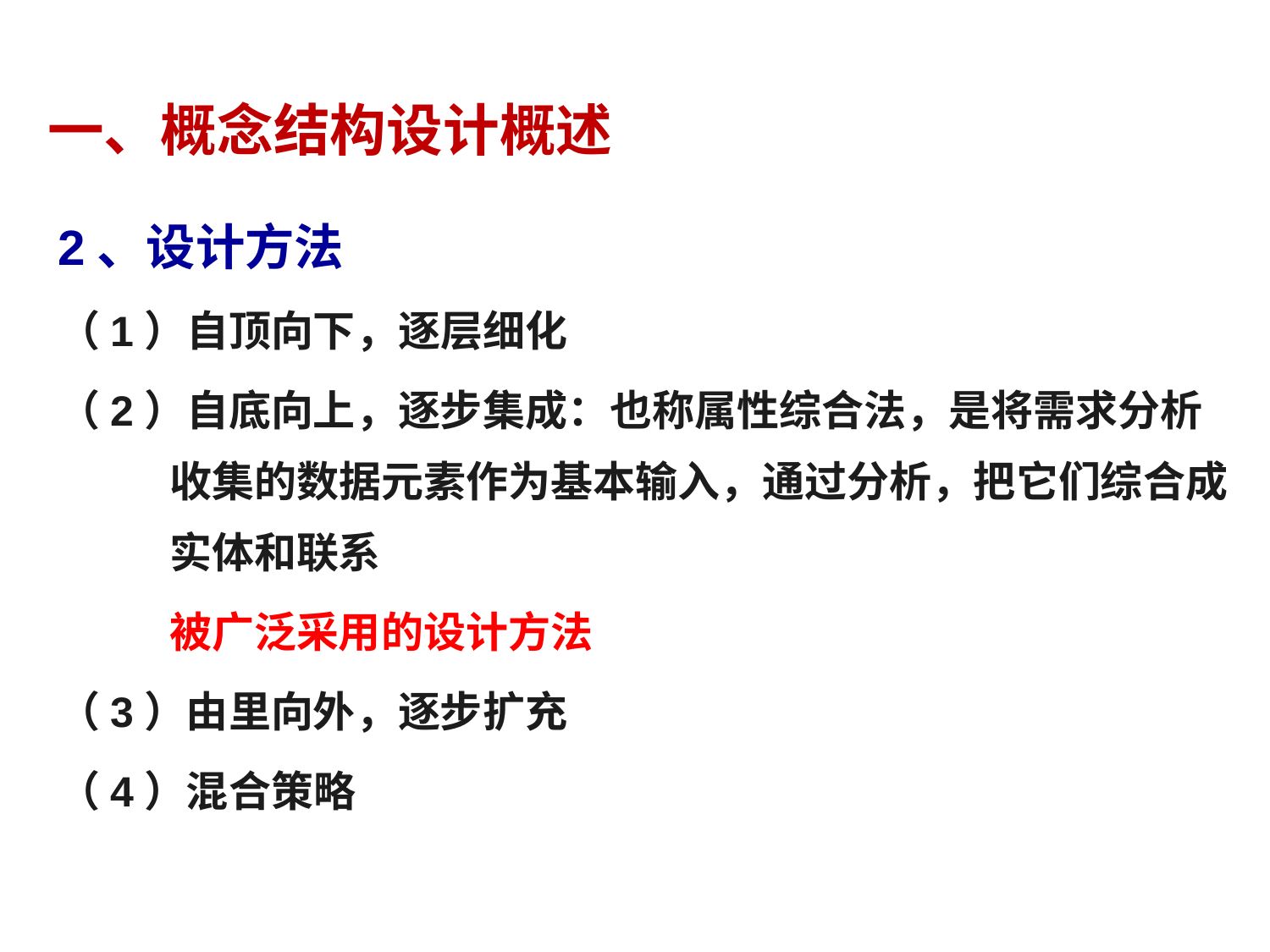

# 一、概念结构设计概述
2、设计方法
（1）自顶向下，逐层细化
（2）自底向上，逐步集成：也称属性综合法，是将需求分析收集的数据元素作为基本输入，通过分析，把它们综合成实体和联系
	被广泛采用的设计方法
（3）由里向外，逐步扩充
（4）混合策略